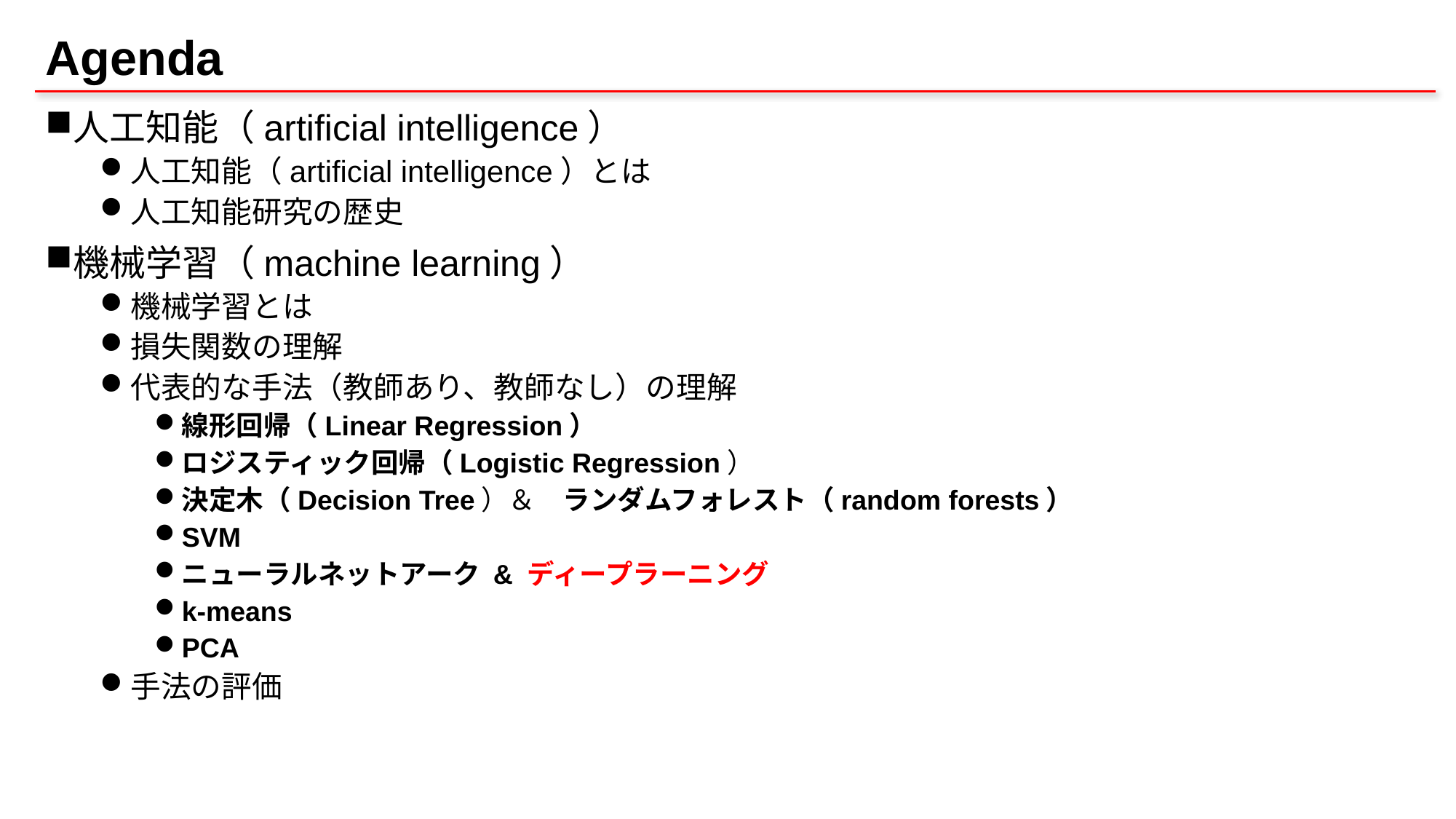

# Agenda
人工知能（artificial intelligence）
人工知能（artificial intelligence）とは
人工知能研究の歴史
機械学習（machine learning）
機械学習とは
損失関数の理解
代表的な手法（教師あり、教師なし）の理解
線形回帰（Linear Regression）
ロジスティック回帰（Logistic Regression）
決定木（Decision Tree）＆　ランダムフォレスト（random forests）
SVM
ニューラルネットアーク & ディープラーニング
k-means
PCA
手法の評価